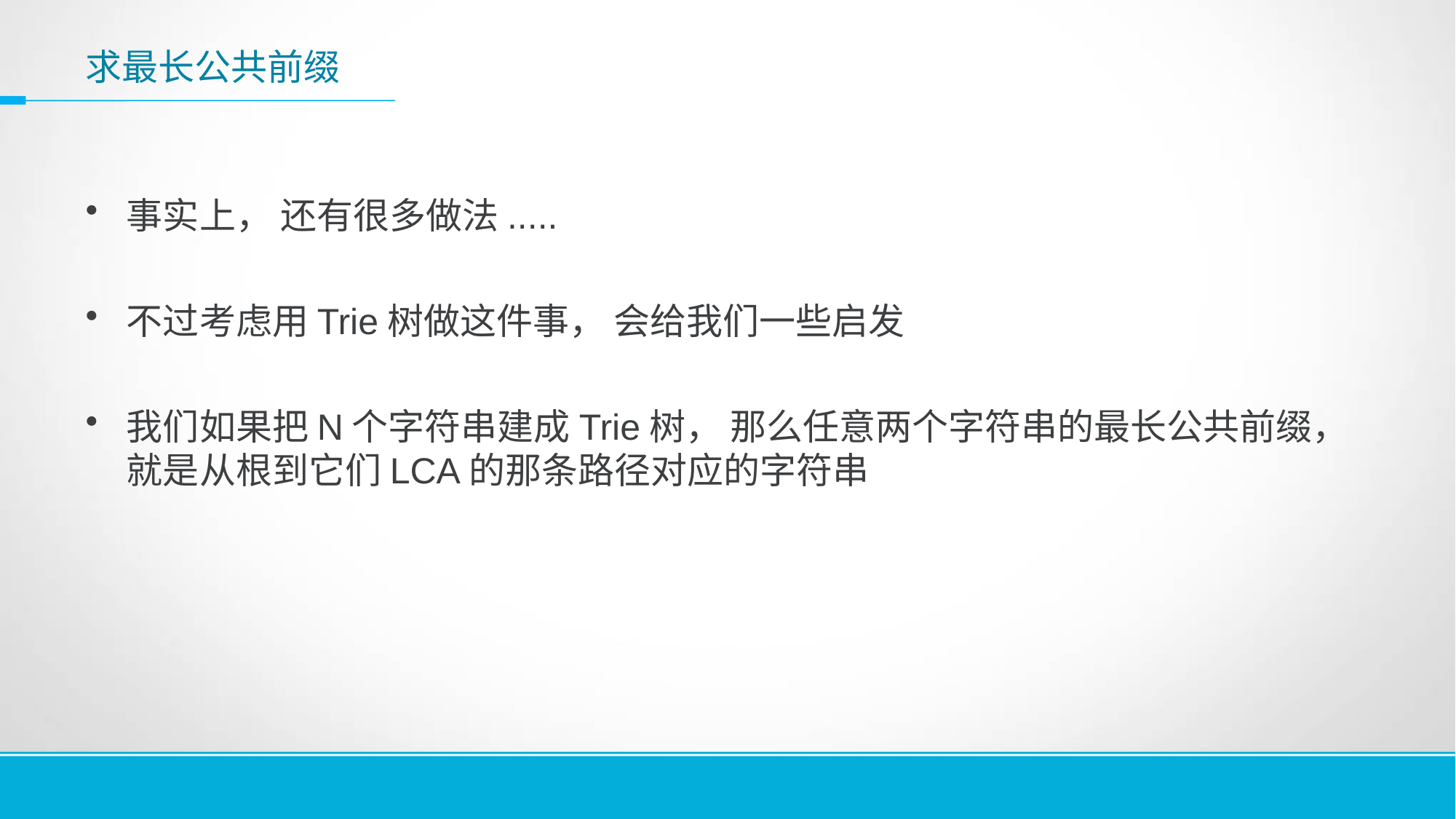

# 求最长公共前缀

事实上， 还有很多做法.....

不过考虑用Trie树做这件事， 会给我们一些启发

我们如果把N个字符串建成Trie树， 那么任意两个字符串的最长公共前缀， 就是从根到它们LCA的那条路径对应的字符串